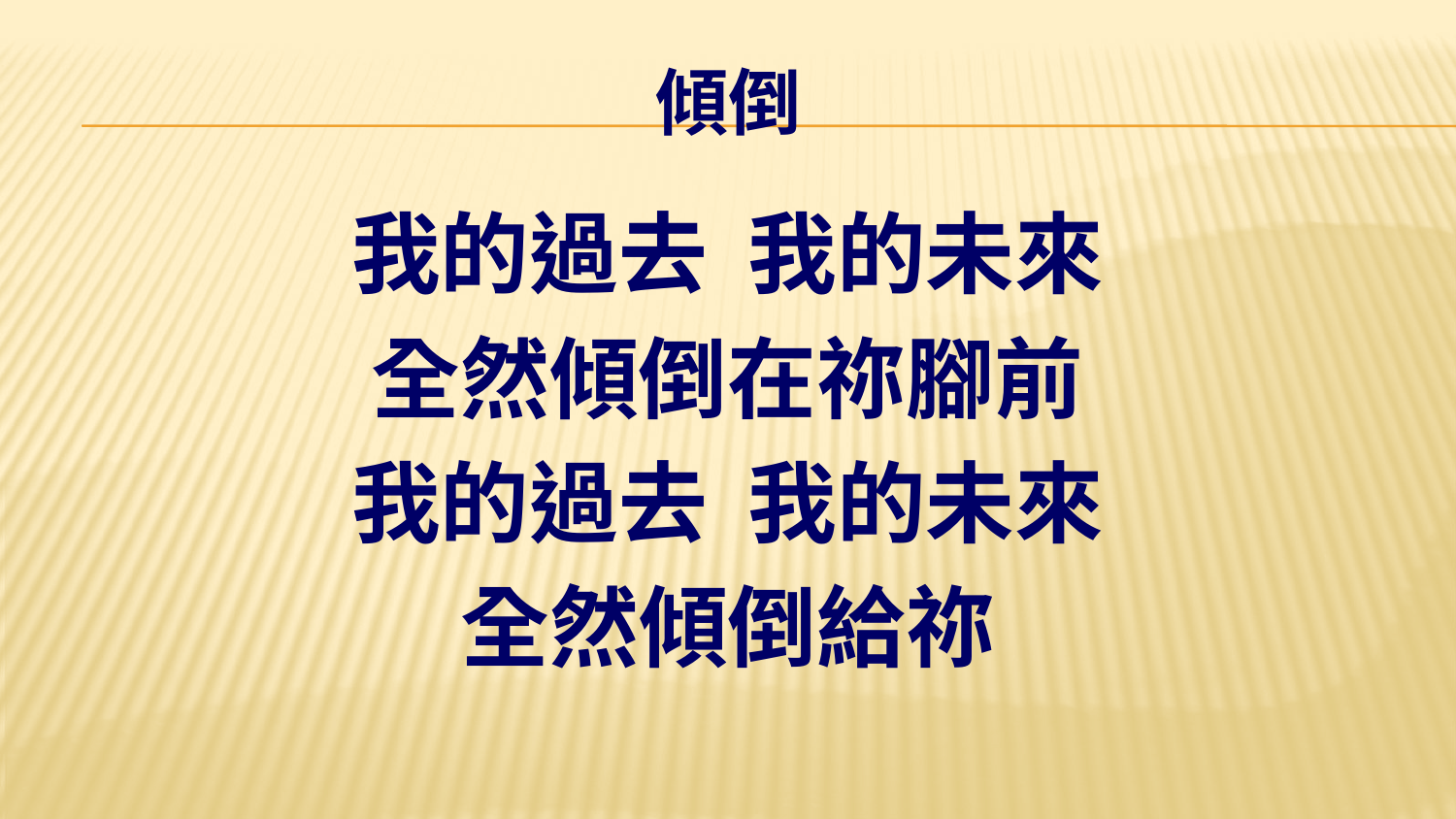

# 傾倒
我的過去  我的未來
全然傾倒在祢腳前
我的過去  我的未來
全然傾倒給祢